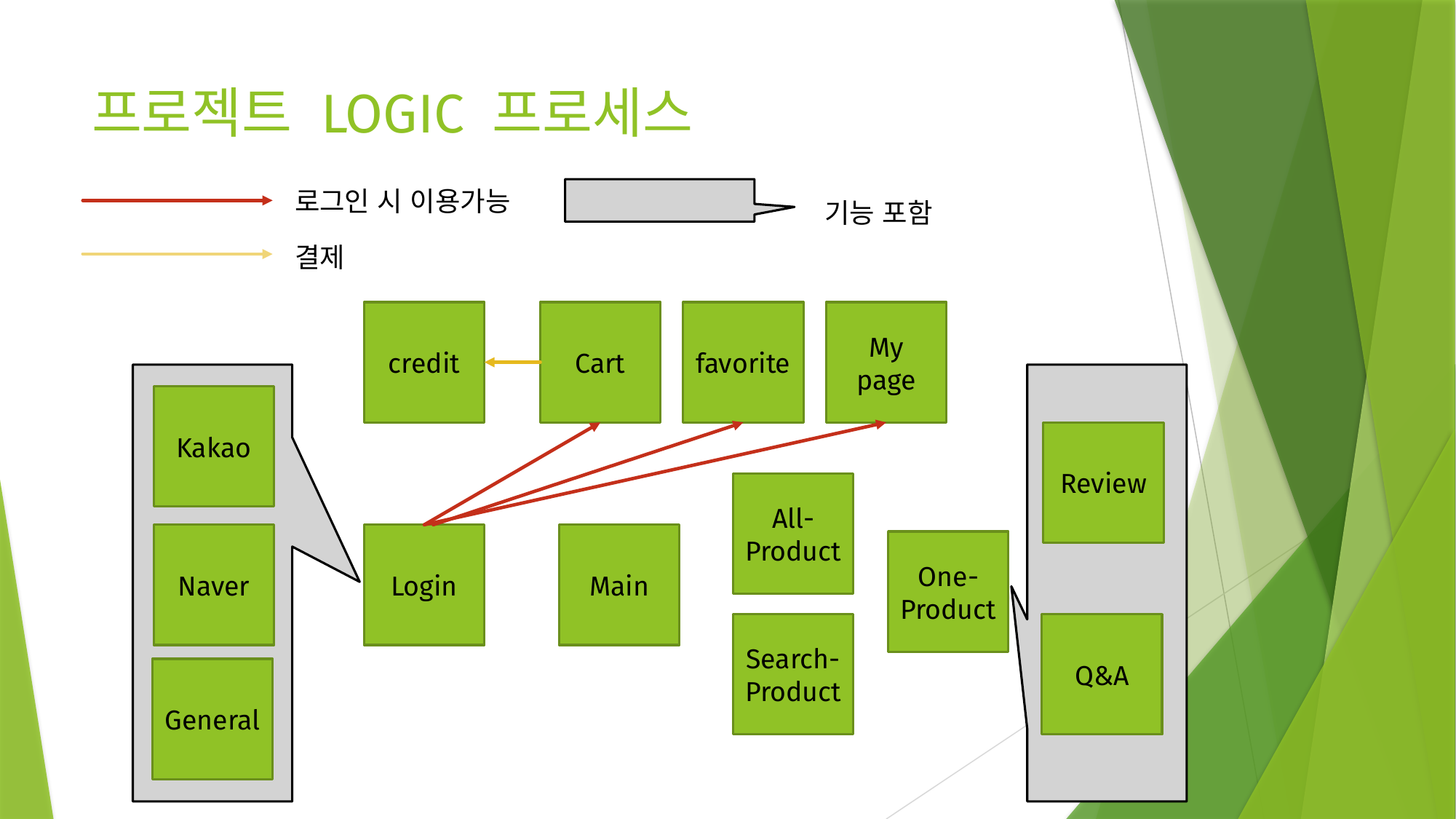

# 프로젝트 LOGIC 프로세스
로그인 시 이용가능

기능 포함
결제
credit
Cart
favorite
My page

Kakao
Review
All-Product
Naver
Login
Main
One-
Product
Search-Product
Q&A
General